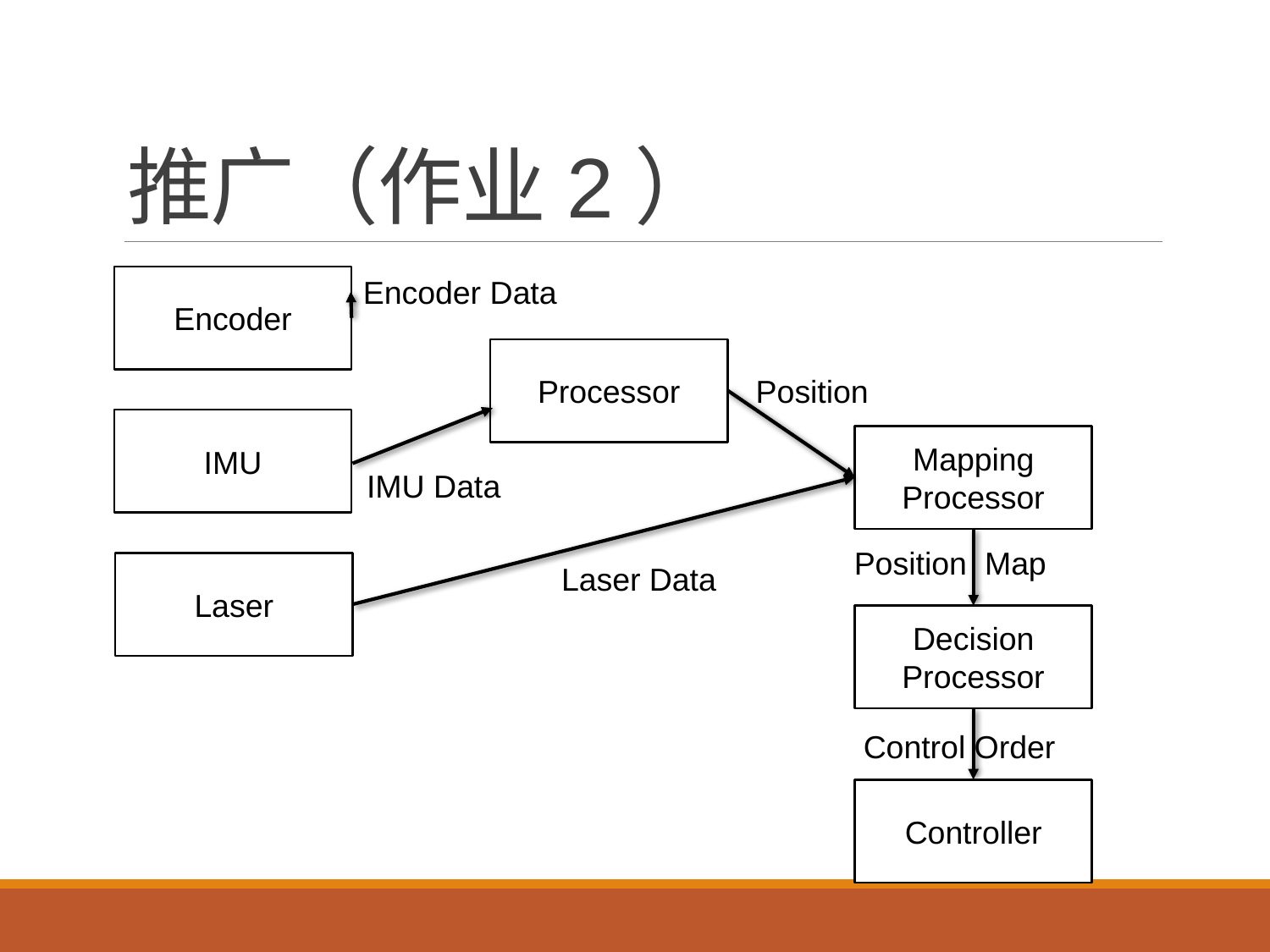

# 推广（作业2）
Encoder
Encoder Data
Processor
Position
IMU
Mapping Processor
IMU Data
Position  Map
Laser
Laser Data
Decision Processor
Control Order
Controller